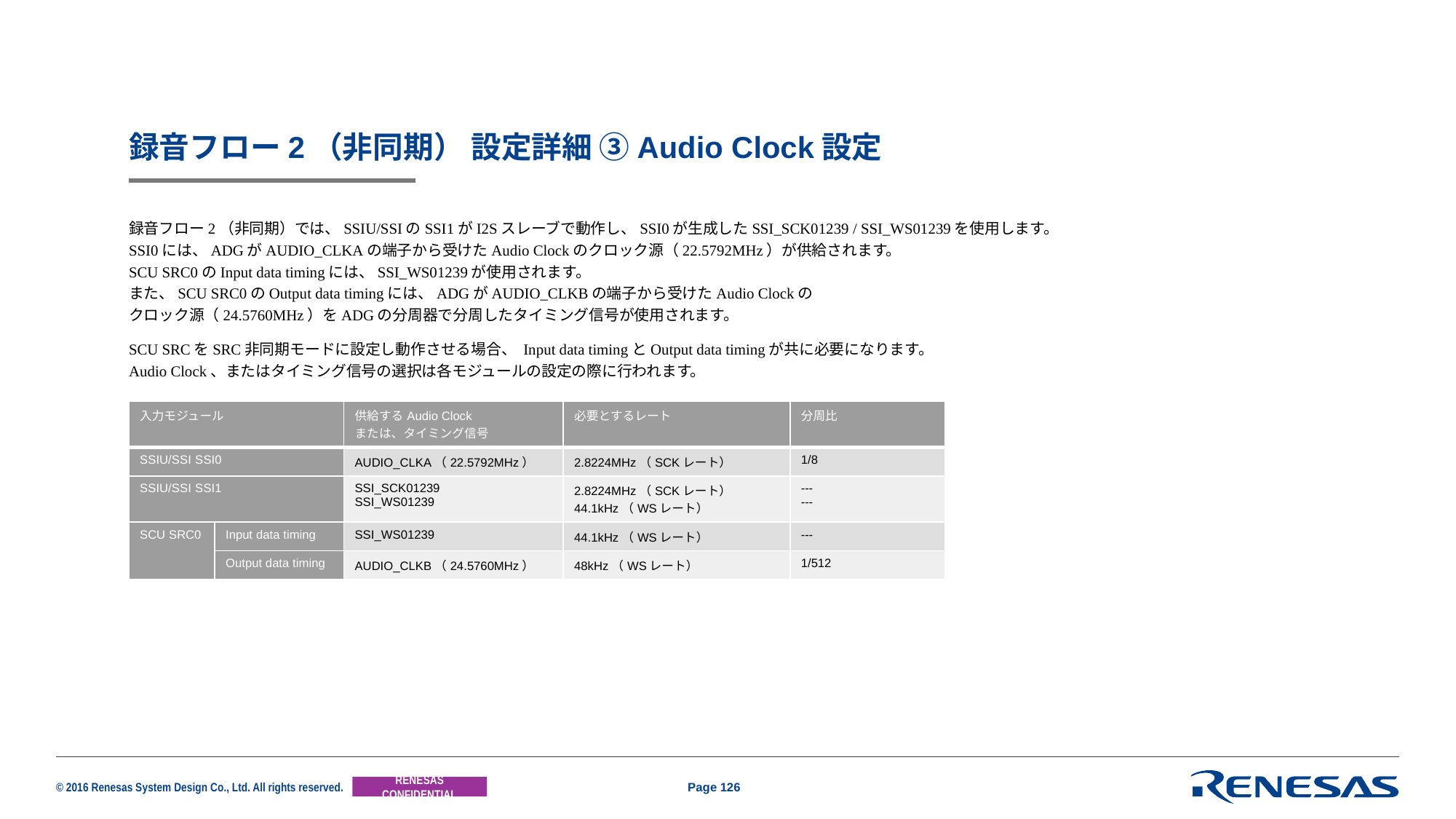

# 録音フロー2（非同期） 設定詳細 ③Audio Clock設定
録音フロー2（非同期）では、SSIU/SSIのSSI1がI2Sスレーブで動作し、SSI0が生成したSSI_SCK01239 / SSI_WS01239を使用します。
SSI0には、ADGがAUDIO_CLKAの端子から受けたAudio Clockのクロック源（22.5792MHz）が供給されます。
SCU SRC0のInput data timingには、SSI_WS01239が使用されます。
また、SCU SRC0のOutput data timingには、ADGがAUDIO_CLKBの端子から受けたAudio Clockの
クロック源（24.5760MHz）をADGの分周器で分周したタイミング信号が使用されます。
SCU SRCをSRC非同期モードに設定し動作させる場合、 Input data timingとOutput data timingが共に必要になります。
Audio Clock、またはタイミング信号の選択は各モジュールの設定の際に行われます。
| 入力モジュール |  | 供給するAudio Clock または、タイミング信号 | 必要とするレート | 分周比 |
| --- | --- | --- | --- | --- |
| SSIU/SSI SSI0 |  | AUDIO\_CLKA（22.5792MHz） | 2.8224MHz（SCKレート） | 1/8 |
| SSIU/SSI SSI1 |  | SSI\_SCK01239 SSI\_WS01239 | 2.8224MHz（SCKレート） 44.1kHz（WSレート） | --- --- |
| SCU SRC0 | Input data timing | SSI\_WS01239 | 44.1kHz（WSレート） | --- |
|  | Output data timing | AUDIO\_CLKB（24.5760MHz） | 48kHz（WSレート） | 1/512 |
Page 126